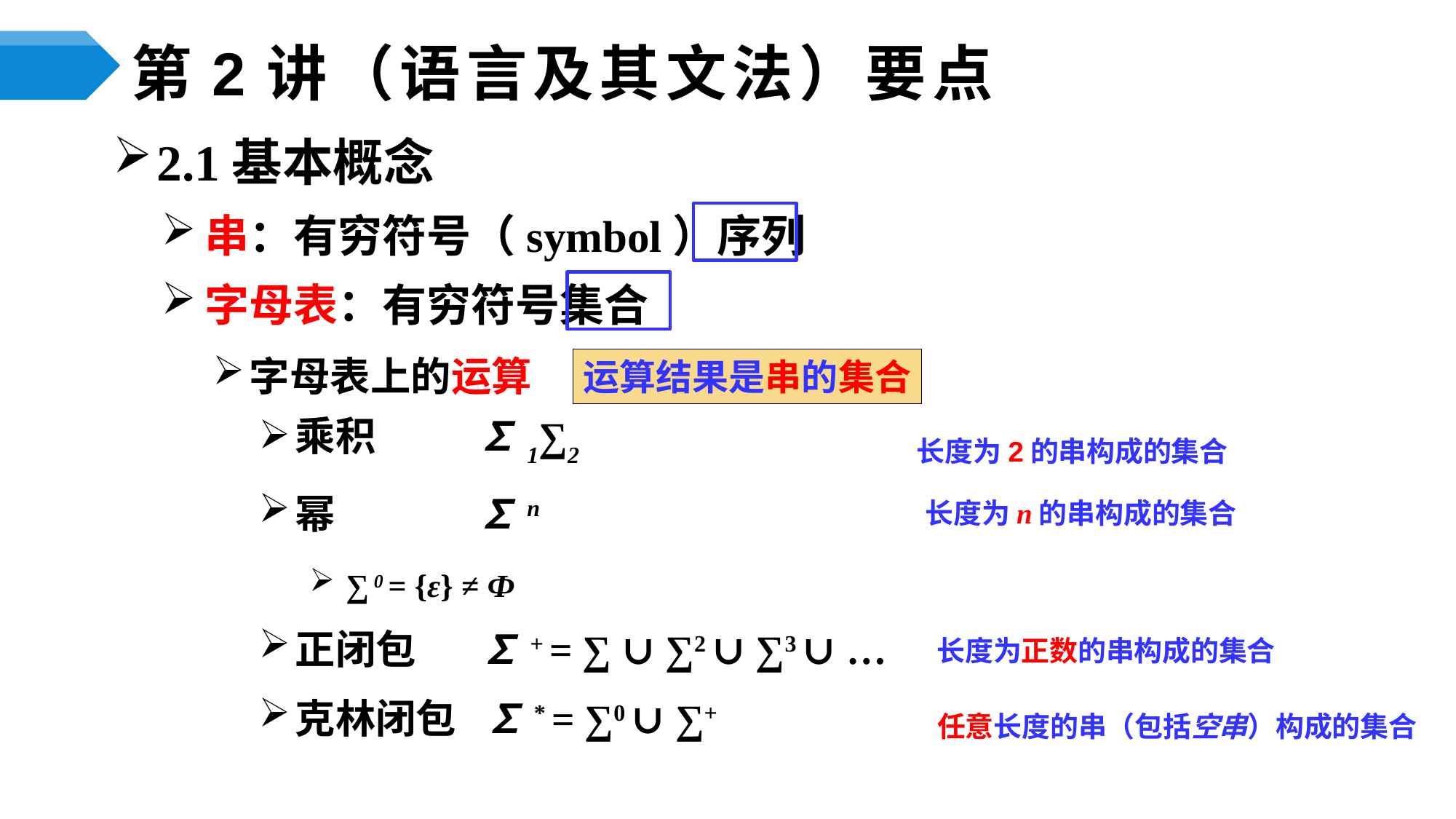

# 第2讲（语言及其文法）要点
2.1基本概念
串：有穷符号（symbol）序列
字母表：有穷符号集合
字母表上的运算
乘积	        ∑1∑2
幂	        ∑n
∑ 0 = {ε} ≠ Ф
正闭包       ∑+ = ∑ ∪ ∑2 ∪ ∑3 ∪ …
克林闭包   ∑* = ∑0 ∪ ∑+

运算结果是串的集合
长度为2的串构成的集合
长度为n的串构成的集合
长度为正数的串构成的集合
任意长度的串（包括空串）构成的集合